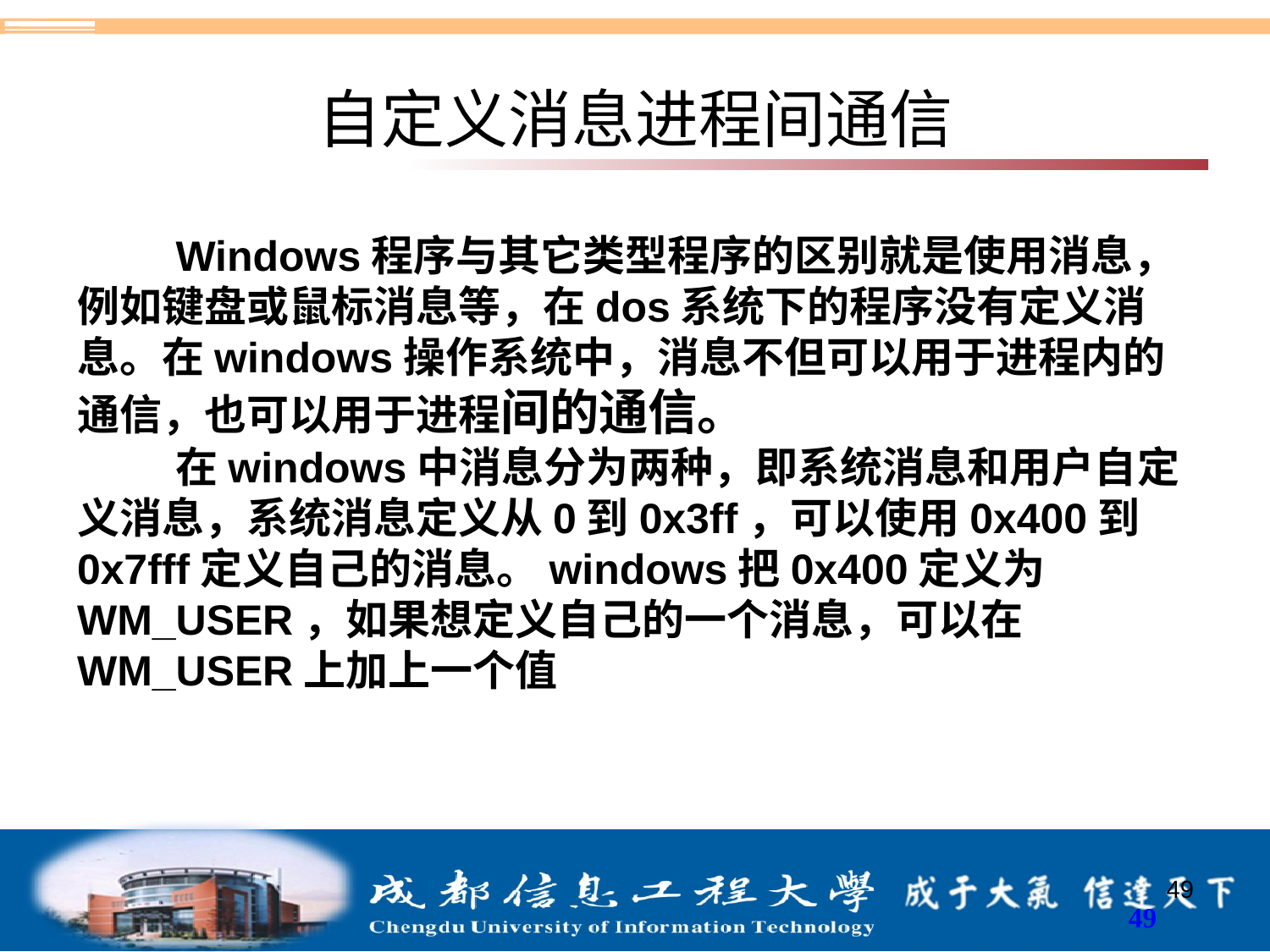

# 自定义消息进程间通信
Windows程序与其它类型程序的区别就是使用消息，例如键盘或鼠标消息等，在dos系统下的程序没有定义消息。在windows操作系统中，消息不但可以用于进程内的通信，也可以用于进程间的通信。
在windows中消息分为两种，即系统消息和用户自定义消息，系统消息定义从0到0x3ff，可以使用0x400到0x7fff定义自己的消息。windows把0x400定义为WM_USER，如果想定义自己的一个消息，可以在WM_USER上加上一个值